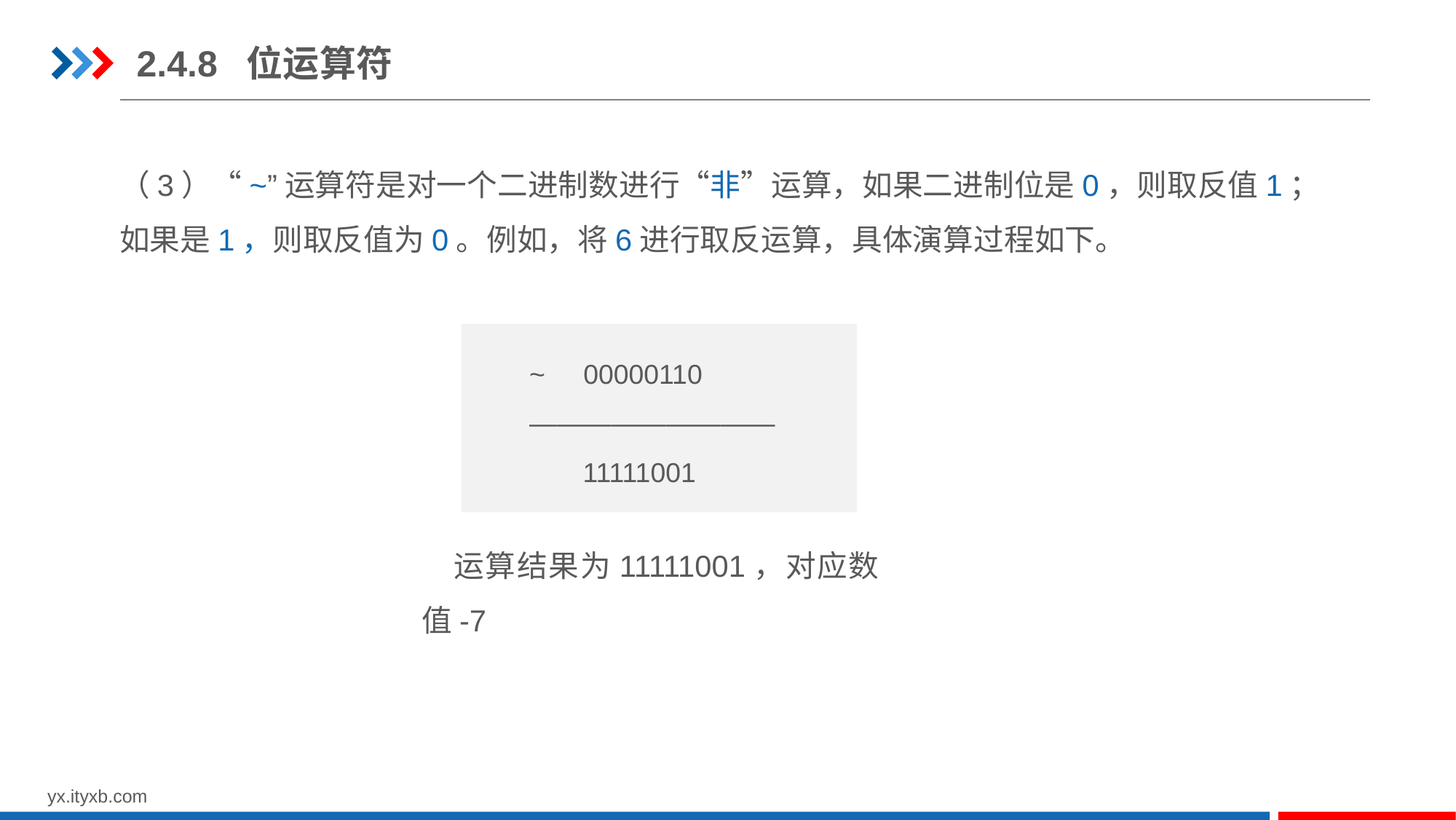

2.4.8  位运算符
（3）“~”运算符是对一个二进制数进行“非”运算，如果二进制位是0，则取反值1；
如果是1，则取反值为0。例如，将6进行取反运算，具体演算过程如下。

~     00000110
—————————
       11111001
运算结果为11111001，对应数值-7